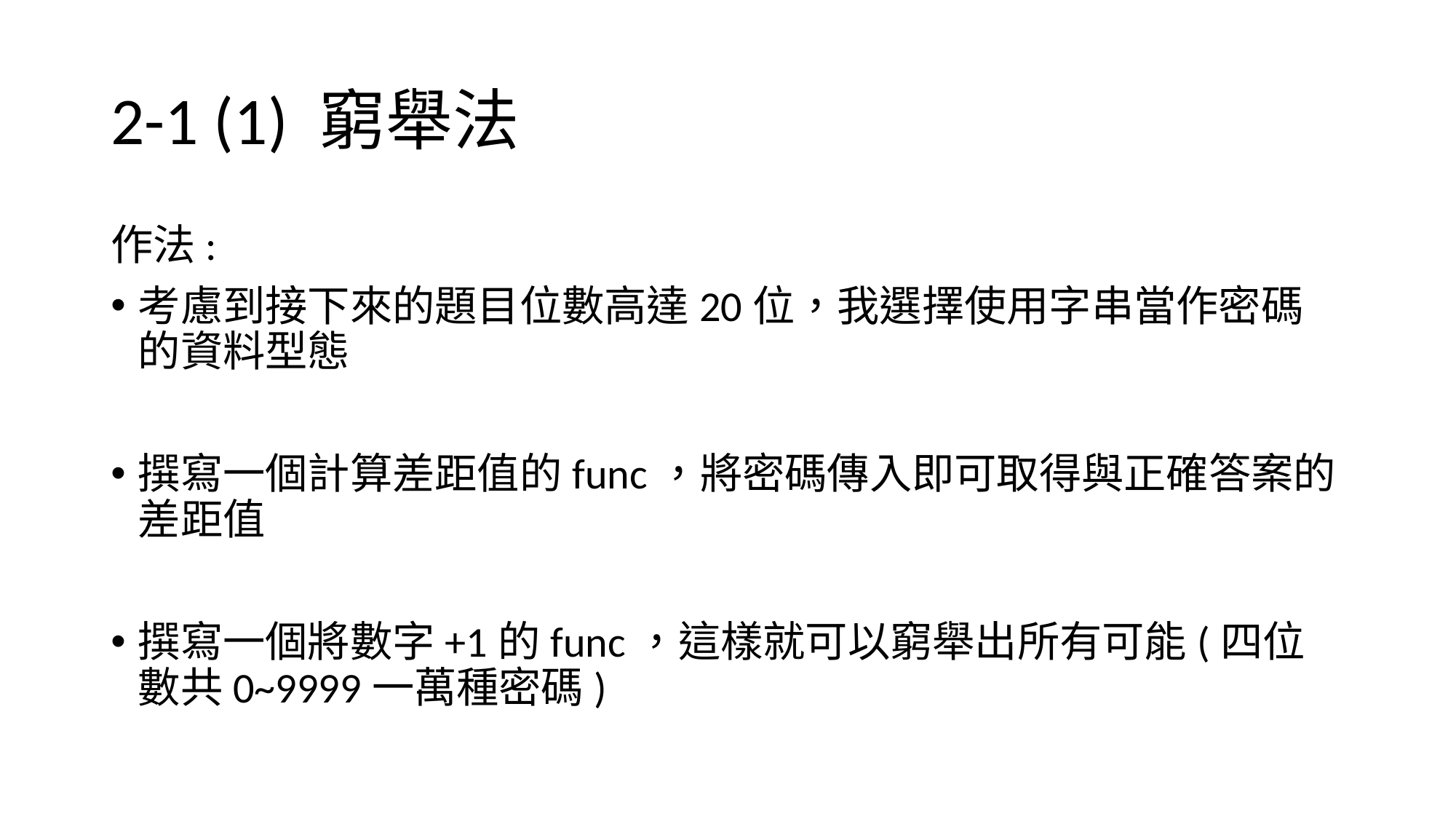

# 2-1 (1) 窮舉法
作法:
考慮到接下來的題目位數高達20位，我選擇使用字串當作密碼的資料型態

撰寫一個計算差距值的func，將密碼傳入即可取得與正確答案的差距值

撰寫一個將數字+1的func，這樣就可以窮舉出所有可能(四位數共0~9999一萬種密碼)